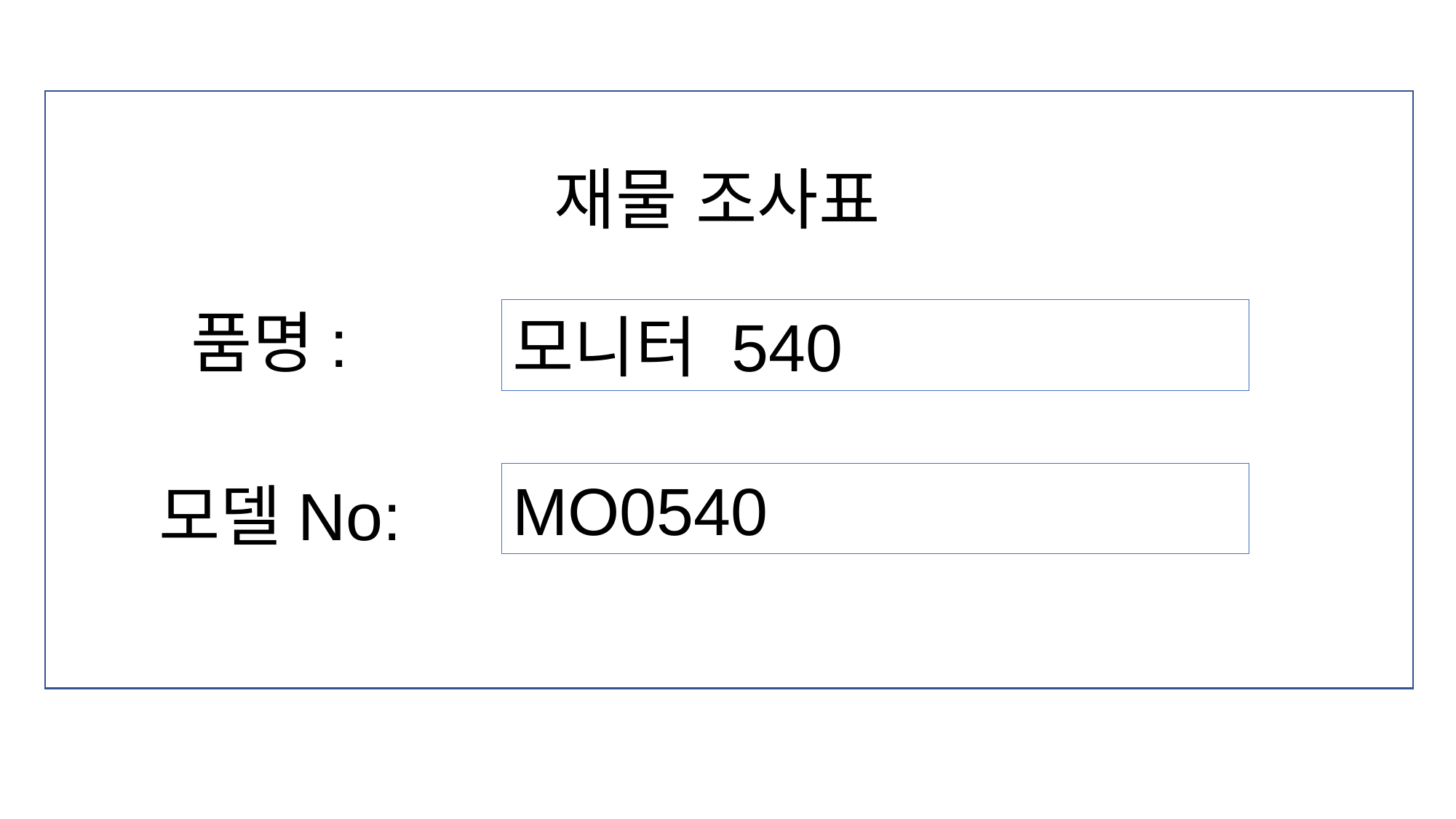

재물 조사표
품명:
모니터 540
MO0540
모델No: